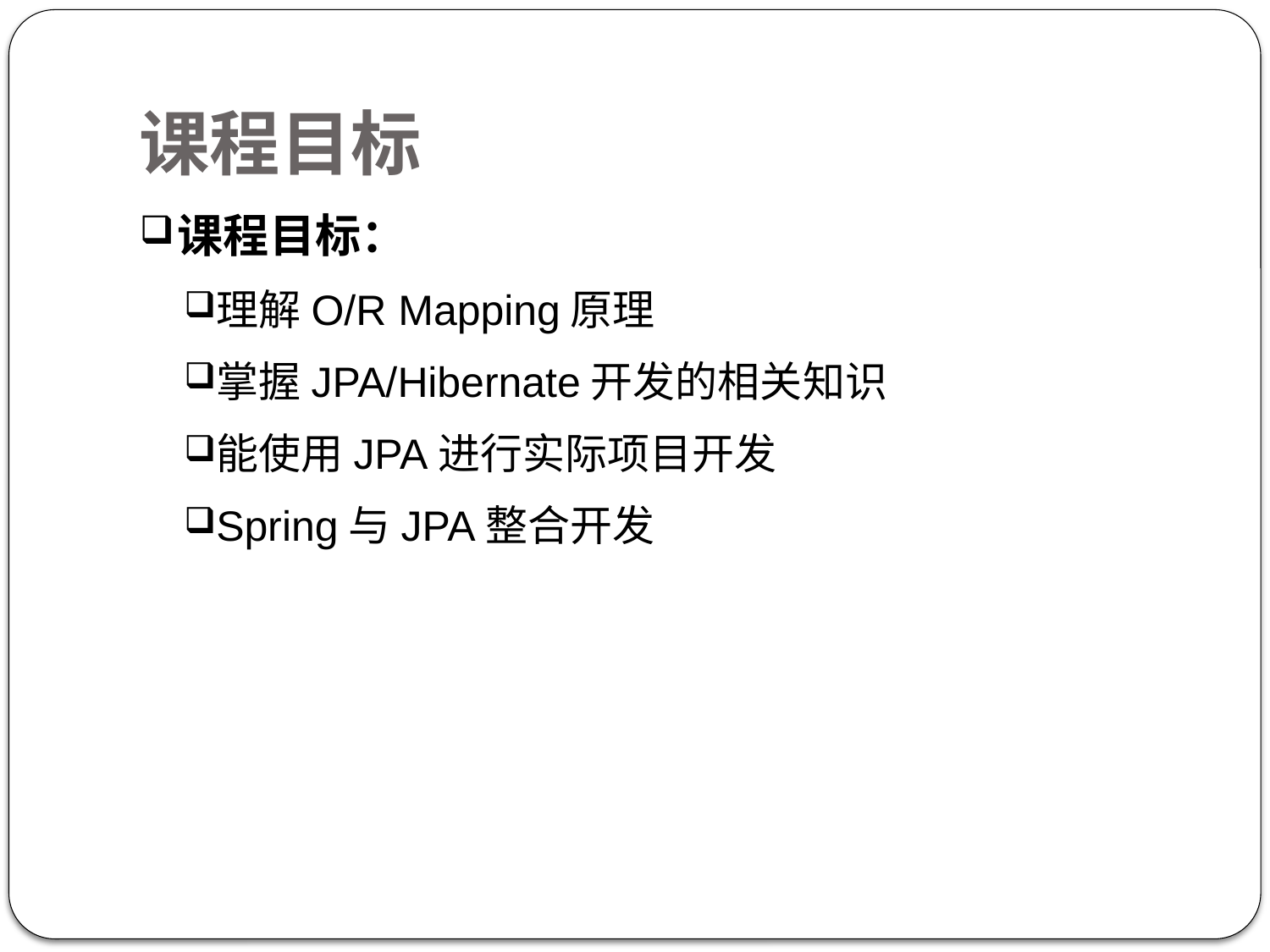

# 课程目标
课程目标：
理解O/R Mapping原理
掌握JPA/Hibernate开发的相关知识
能使用JPA进行实际项目开发
Spring与JPA整合开发